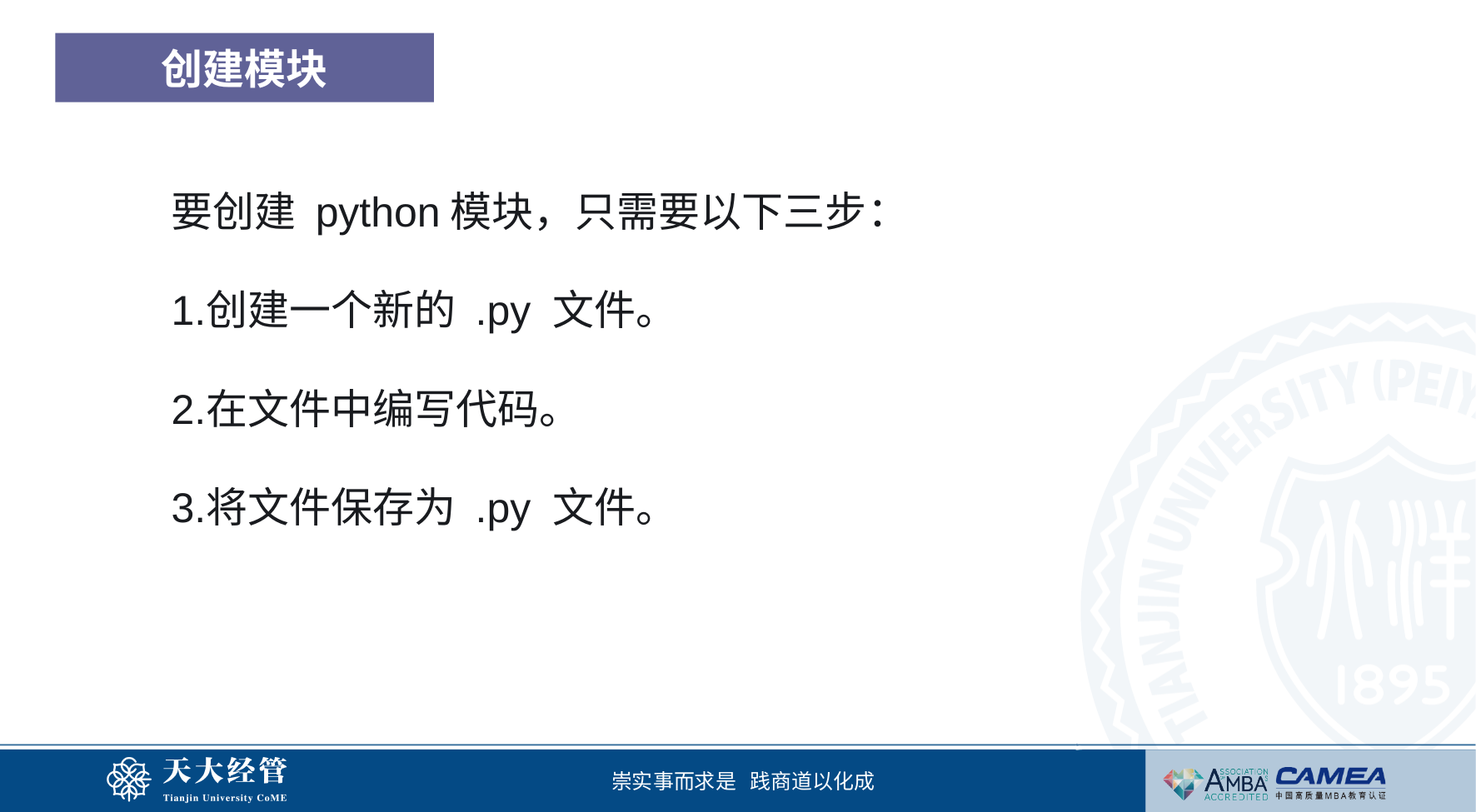

创建模块
要创建 python模块，只需要以下三步：
创建一个新的 .py 文件。
在文件中编写代码。
将文件保存为 .py 文件。
3